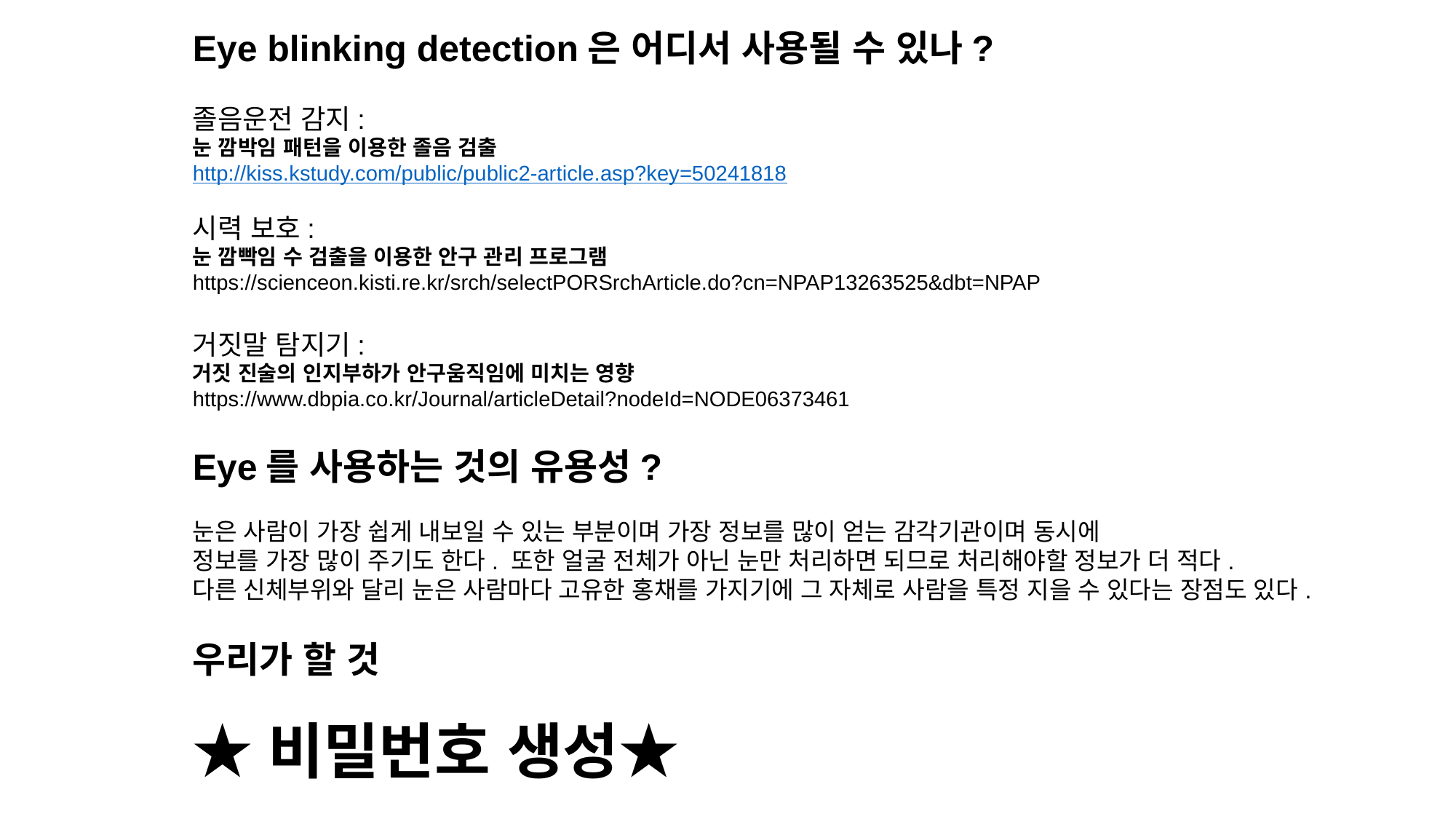

Eye blinking detection은 어디서 사용될 수 있나?

졸음운전 감지:
눈 깜박임 패턴을 이용한 졸음 검출
http://kiss.kstudy.com/public/public2-article.asp?key=50241818

시력 보호:
눈 깜빡임 수 검출을 이용한 안구 관리 프로그램
https://scienceon.kisti.re.kr/srch/selectPORSrchArticle.do?cn=NPAP13263525&dbt=NPAP

거짓말 탐지기:
거짓 진술의 인지부하가 안구움직임에 미치는 영향
https://www.dbpia.co.kr/Journal/articleDetail?nodeId=NODE06373461

Eye를 사용하는 것의 유용성?

눈은 사람이 가장 쉽게 내보일 수 있는 부분이며 가장 정보를 많이 얻는 감각기관이며 동시에
정보를 가장 많이 주기도 한다. 또한 얼굴 전체가 아닌 눈만 처리하면 되므로 처리해야할 정보가 더 적다.
다른 신체부위와 달리 눈은 사람마다 고유한 홍채를 가지기에 그 자체로 사람을 특정 지을 수 있다는 장점도 있다.

우리가 할 것

★비밀번호 생성★